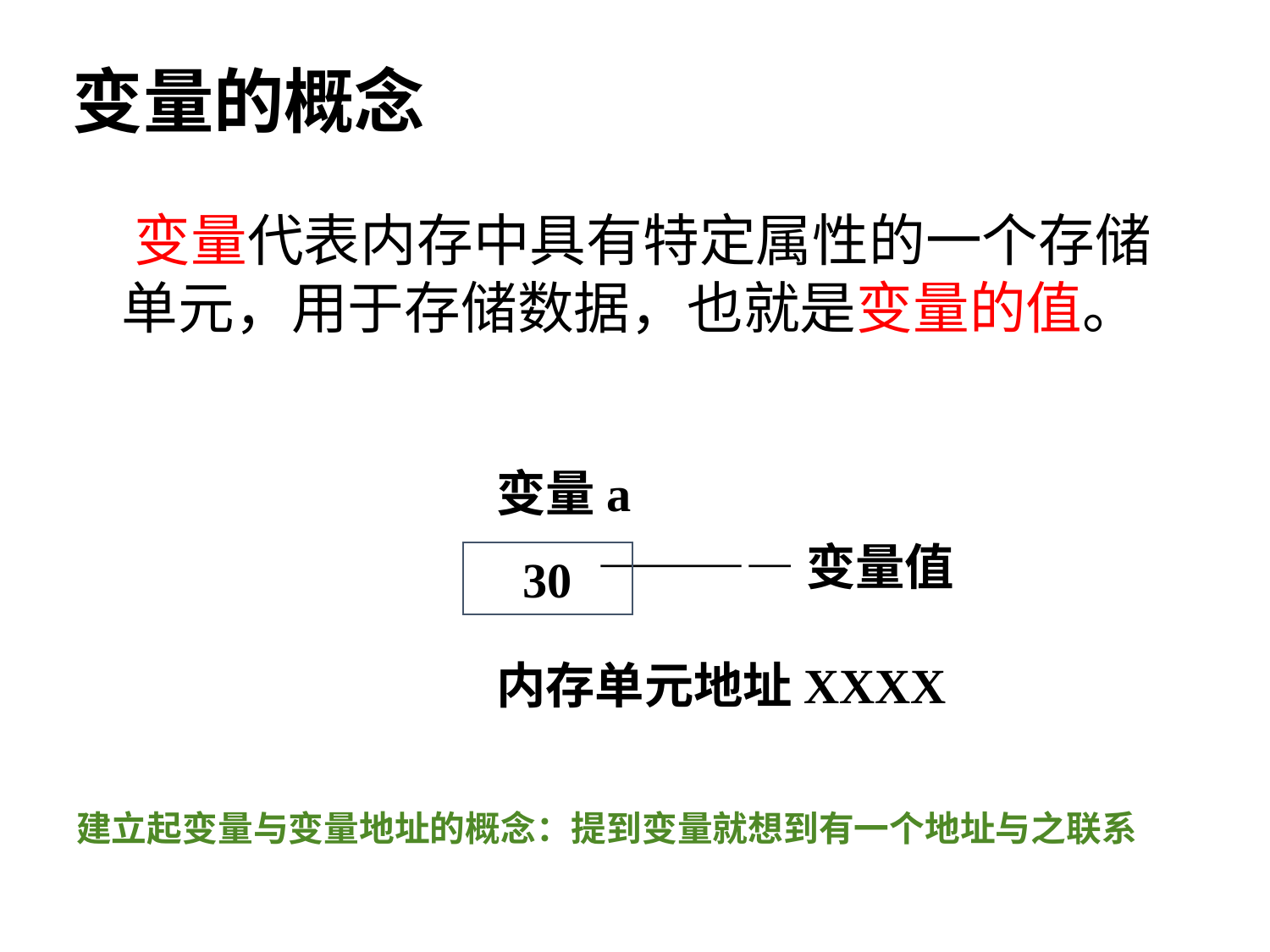

# 变量的概念
   变量代表内存中具有特定属性的一个存储单元，用于存储数据，也就是变量的值。
变量a
         ————变量值

内存单元地址XXXX
30
建立起变量与变量地址的概念：提到变量就想到有一个地址与之联系